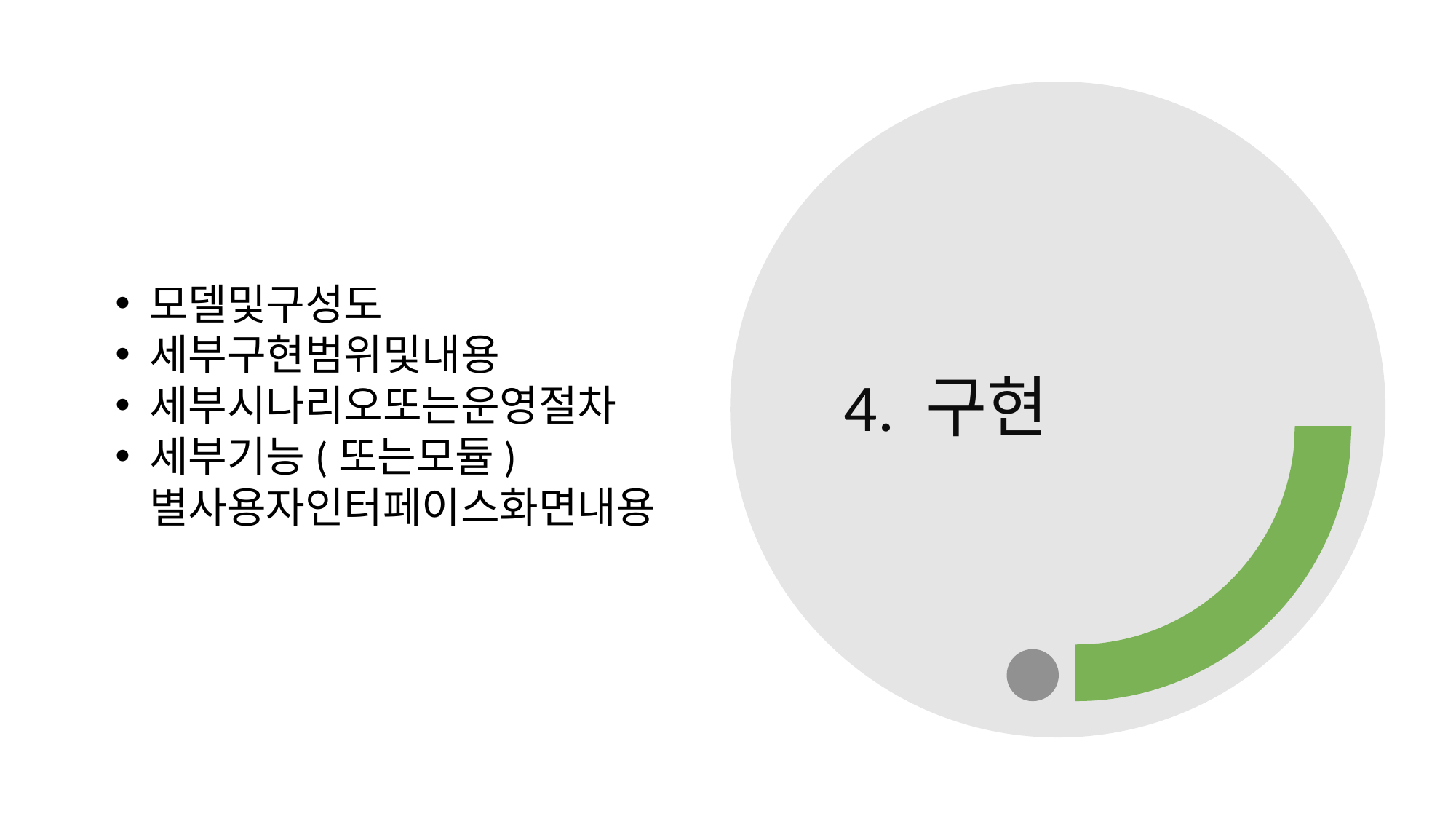

# 4. 구현
모델및구성도
세부구현범위및내용
세부시나리오또는운영절차
세부기능(또는모듈)별사용자인터페이스화면내용